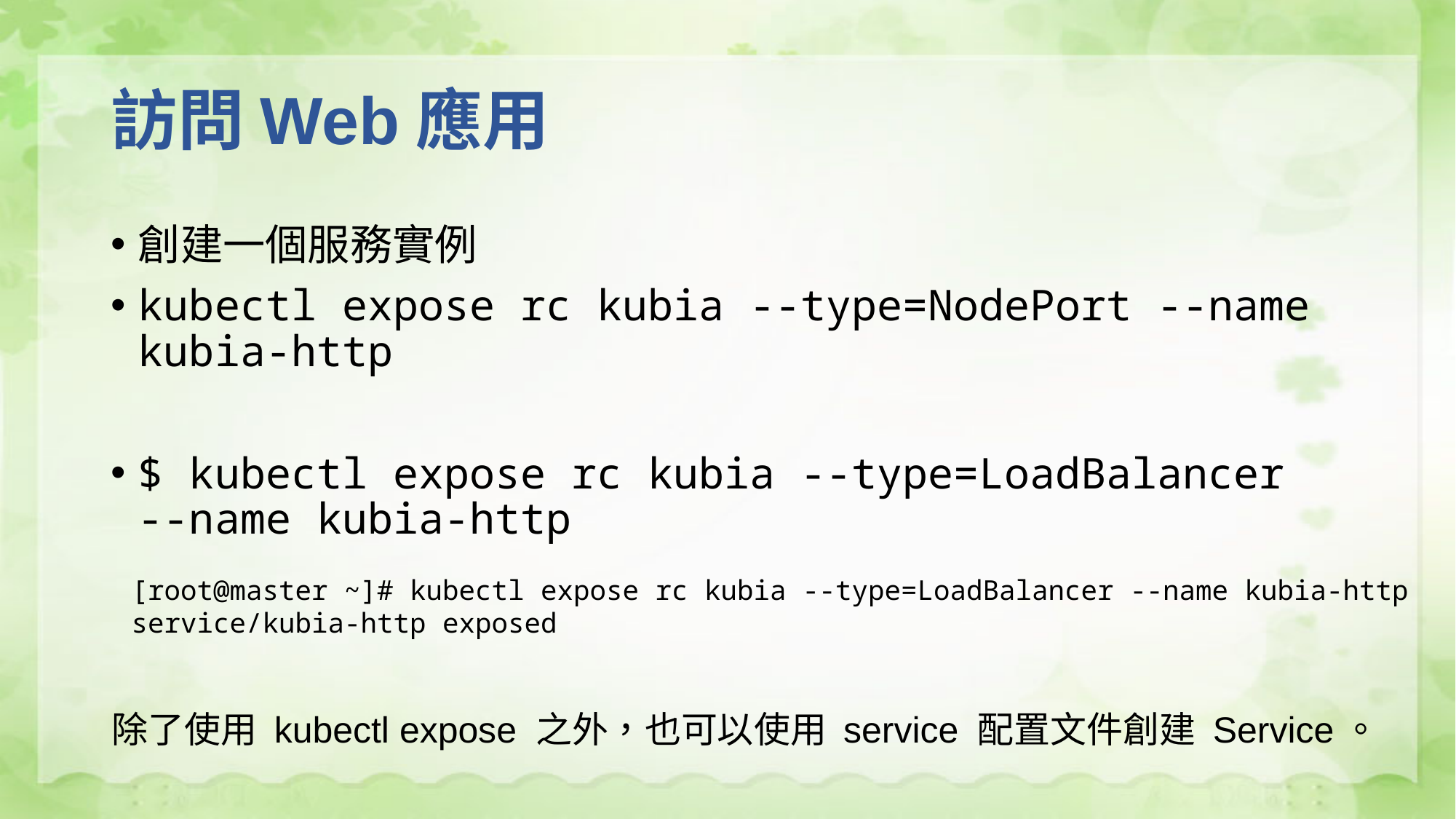

# 訪問Web應用
創建一個服務實例
kubectl expose rc kubia --type=NodePort --name kubia-http

$ kubectl expose rc kubia --type=LoadBalancer --name kubia-http

[root@master ~]# kubectl expose rc kubia --type=LoadBalancer --name kubia-http
service/kubia-http exposed
除了使用 kubectl expose 之外，也可以使用 service 配置文件創建 Service。